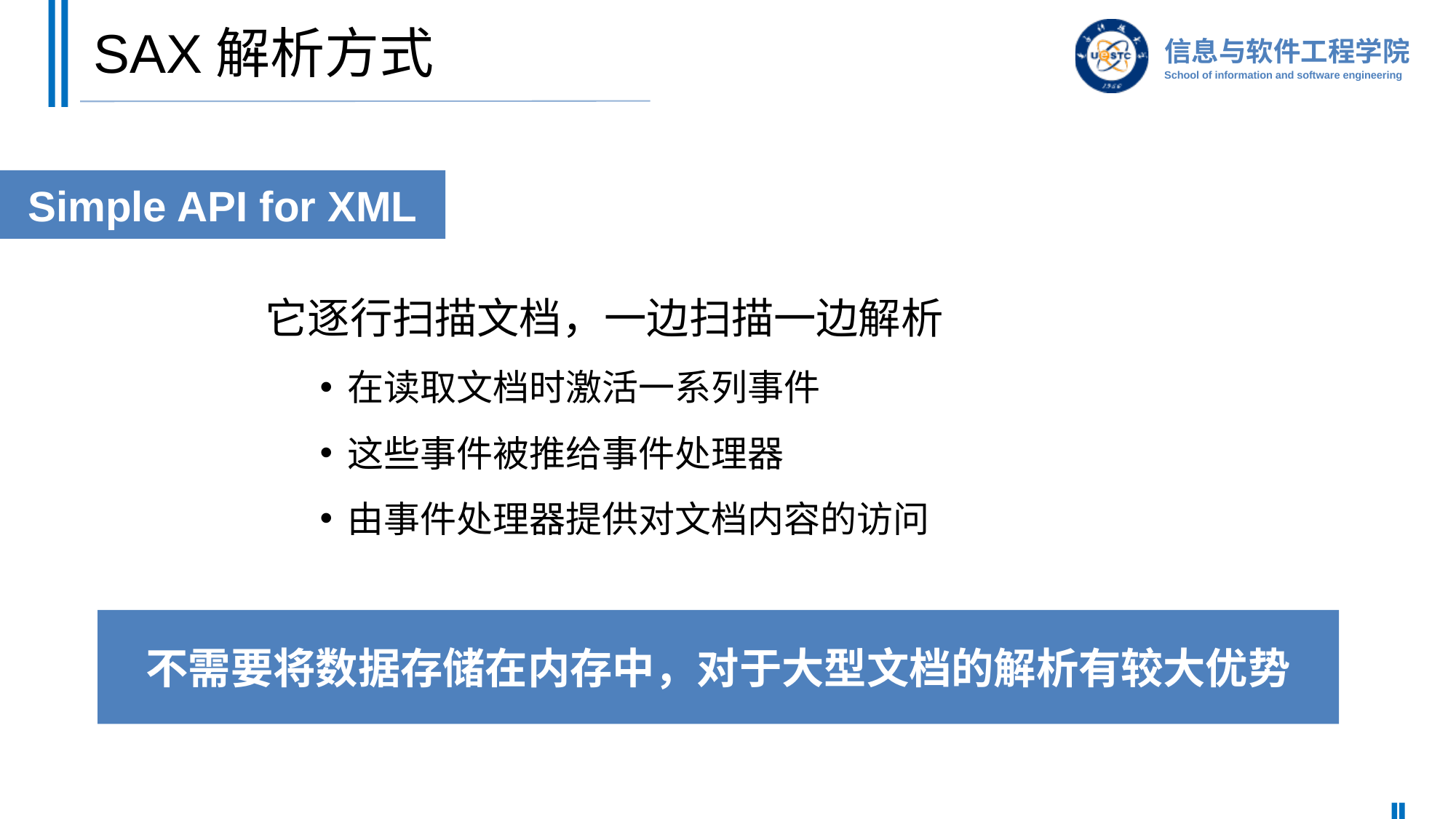

# SAX解析方式
Simple API for XML
它逐行扫描文档，一边扫描一边解析
在读取文档时激活一系列事件
这些事件被推给事件处理器
由事件处理器提供对文档内容的访问
不需要将数据存储在内存中，对于大型文档的解析有较大优势